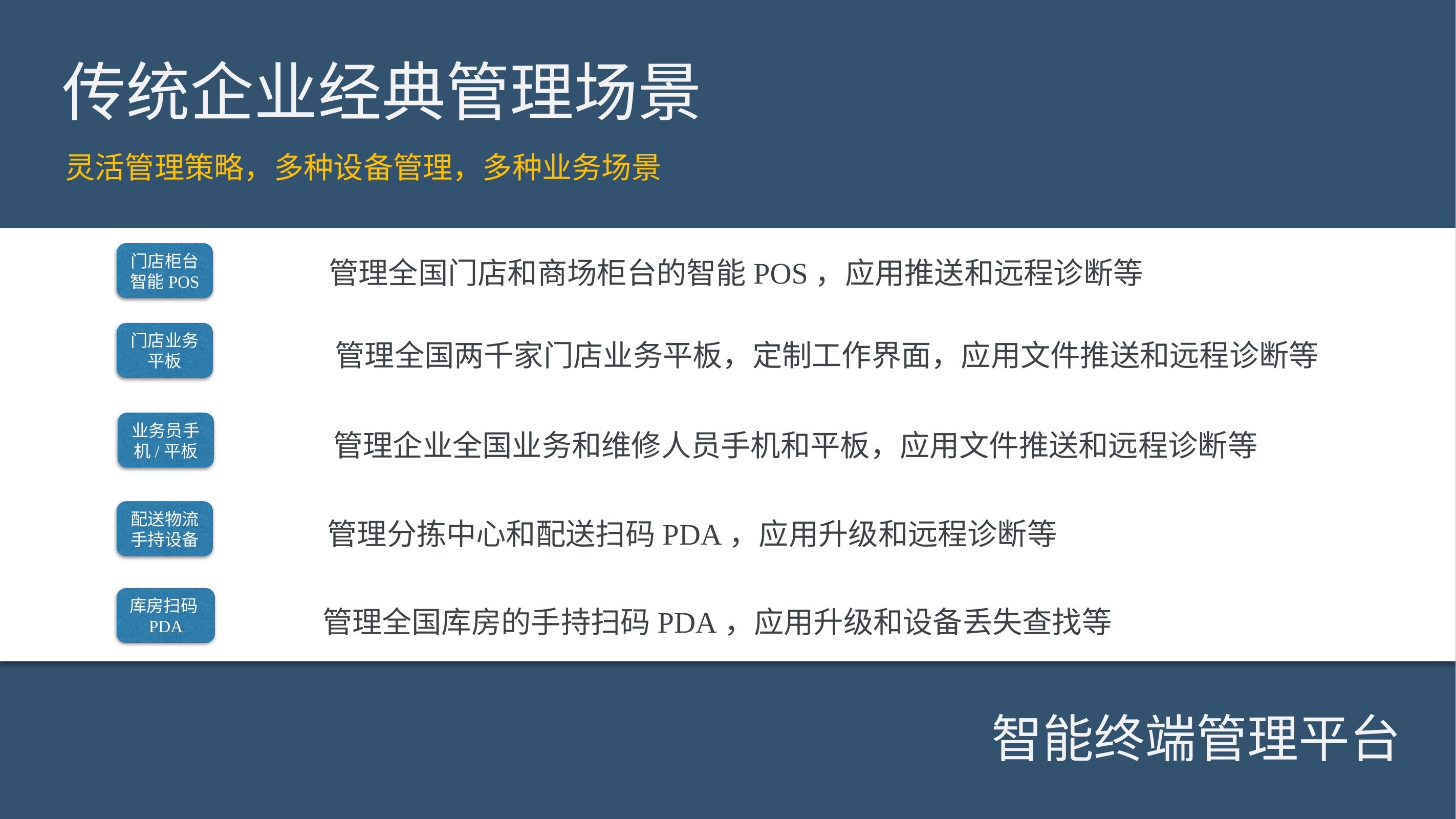

传统企业经典管理场景
灵活管理策略，多种设备管理，多种业务场景

门店柜台智能POS
管理全国门店和商场柜台的智能POS，应用推送和远程诊断等
门店业务平板
管理全国两千家门店业务平板，定制工作界面，应用文件推送和远程诊断等
业务员手机/平板
管理企业全国业务和维修人员手机和平板，应用文件推送和远程诊断等
配送物流手持设备
管理分拣中心和配送扫码PDA，应用升级和远程诊断等
库房扫码PDA
管理全国库房的手持扫码PDA，应用升级和设备丢失查找等
智能终端管理平台